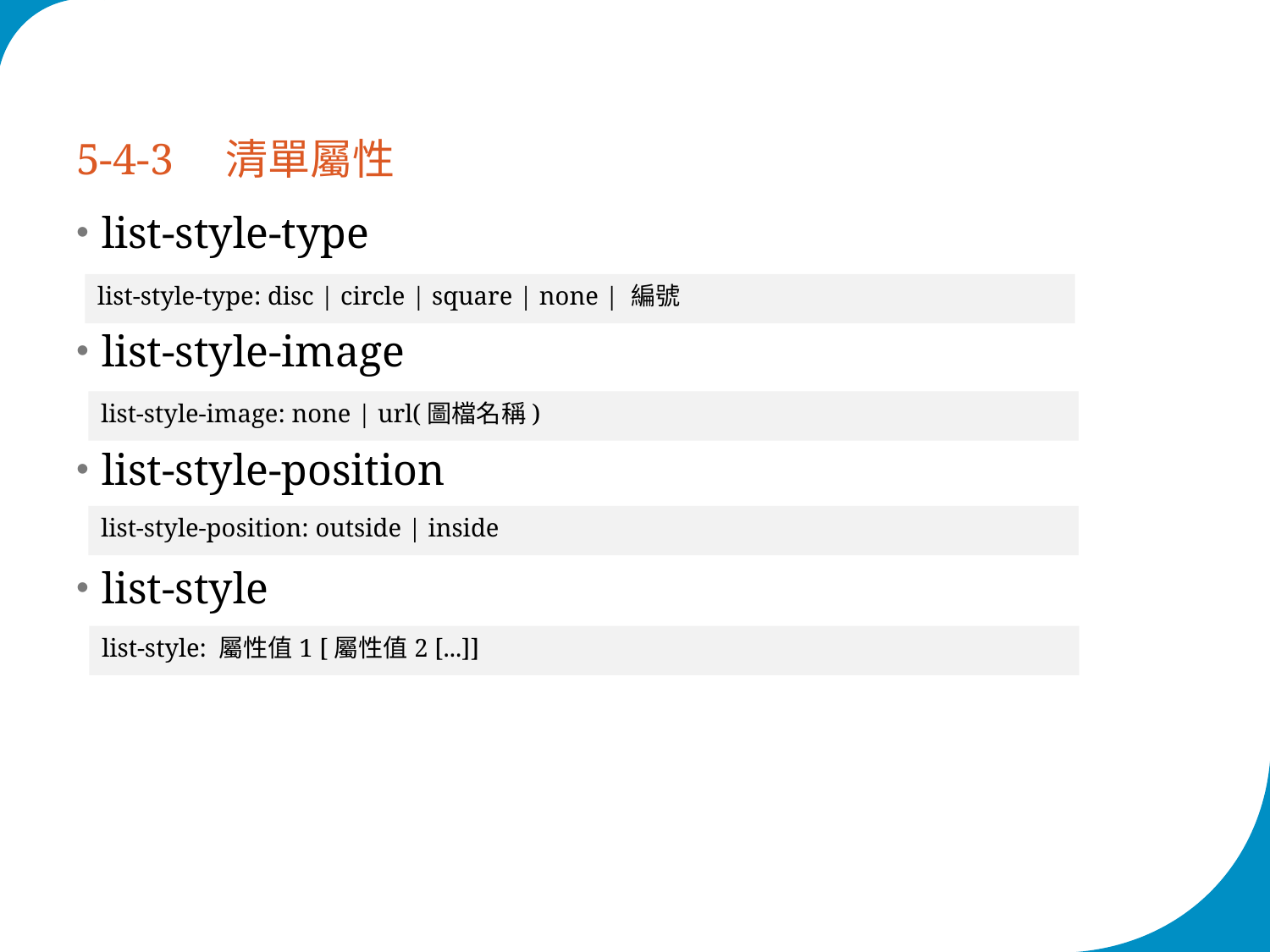

5-4-3　清單屬性
list-style-type

list-style-image

list-style-position

list-style

list-style-type: disc | circle | square | none | 編號
list-style-image: none | url(圖檔名稱)
list-style-position: outside | inside
list-style: 屬性值1 [屬性值2 [...]]